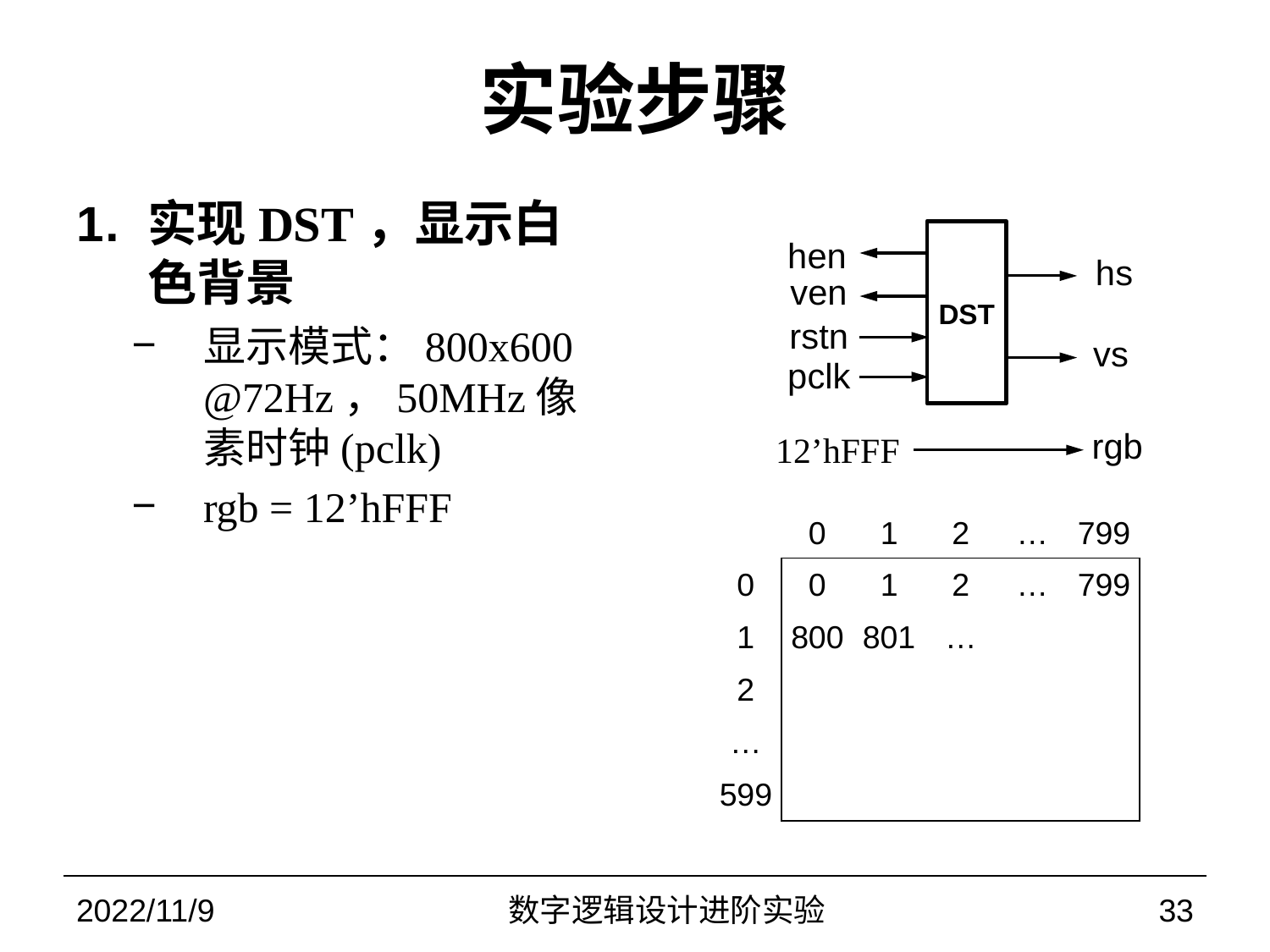

# 实验步骤
实现DST，显示白色背景
显示模式：800x600 @72Hz，50MHz像素时钟(pclk)
rgb = 12’hFFF

hen
hs
ven
DST
rstn
vs
pclk
rgb
12’hFFF
|  | 0 | 1 | 2 | … | 799 |
| --- | --- | --- | --- | --- | --- |
| 0 | 0 | 1 | 2 | … | 799 |
| 1 | 800 | 801 | … |  |  |
| 2 |  |  |  |  |  |
| … |  |  |  |  |  |
| 599 |  |  |  |  |  |
2022/11/9
数字逻辑设计进阶实验
33